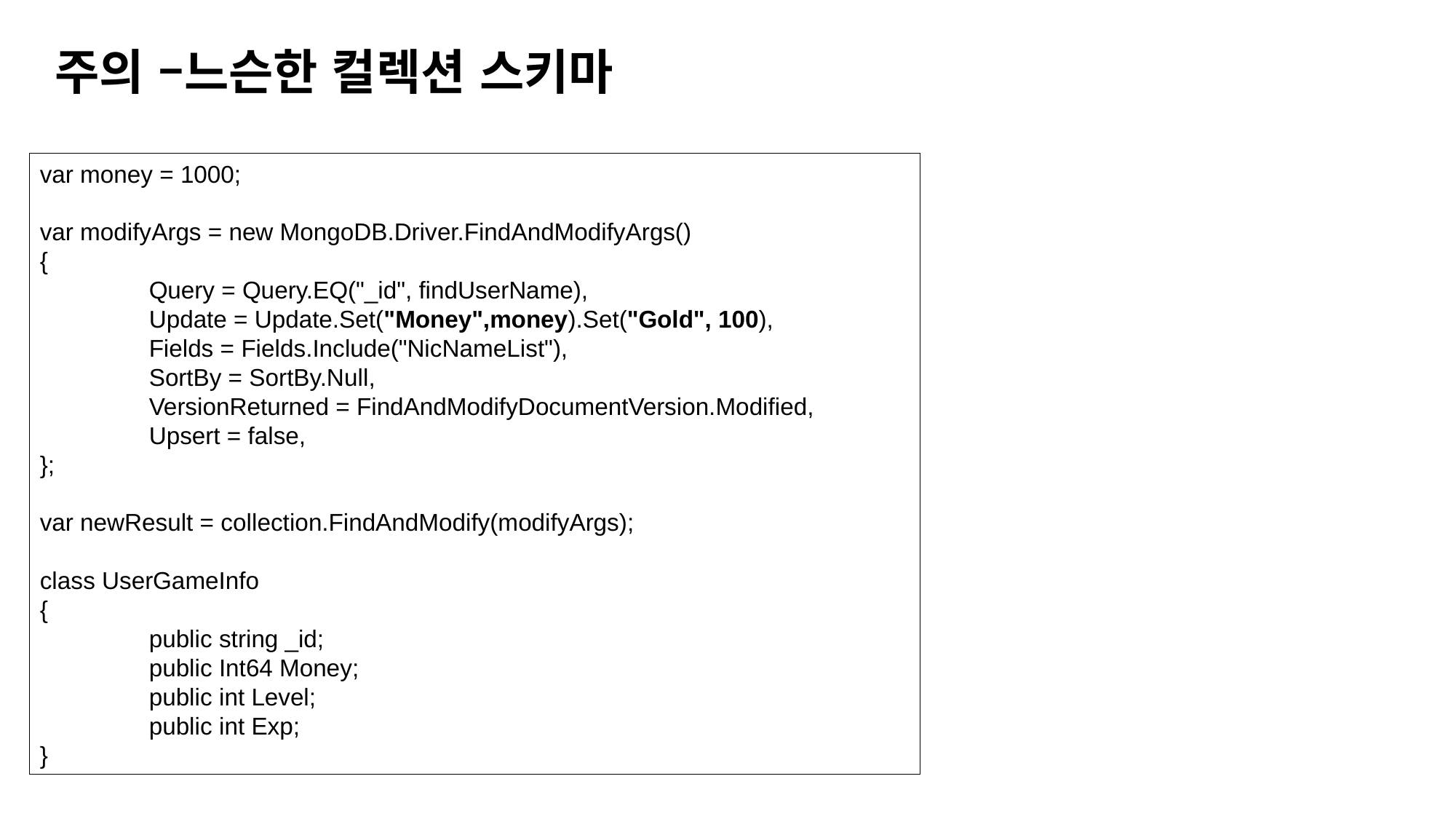

주의 –느슨한 컬렉션 스키마
var money = 1000;

var modifyArgs = new MongoDB.Driver.FindAndModifyArgs()
{
	Query = Query.EQ("_id", findUserName),
	Update = Update.Set("Money",money).Set("Gold", 100),
	Fields = Fields.Include("NicNameList"),
	SortBy = SortBy.Null,
	VersionReturned = FindAndModifyDocumentVersion.Modified,
	Upsert = false,
};

var newResult = collection.FindAndModify(modifyArgs);

class UserGameInfo
{
	public string _id;
	public Int64 Money;
	public int Level;
	public int Exp;
}